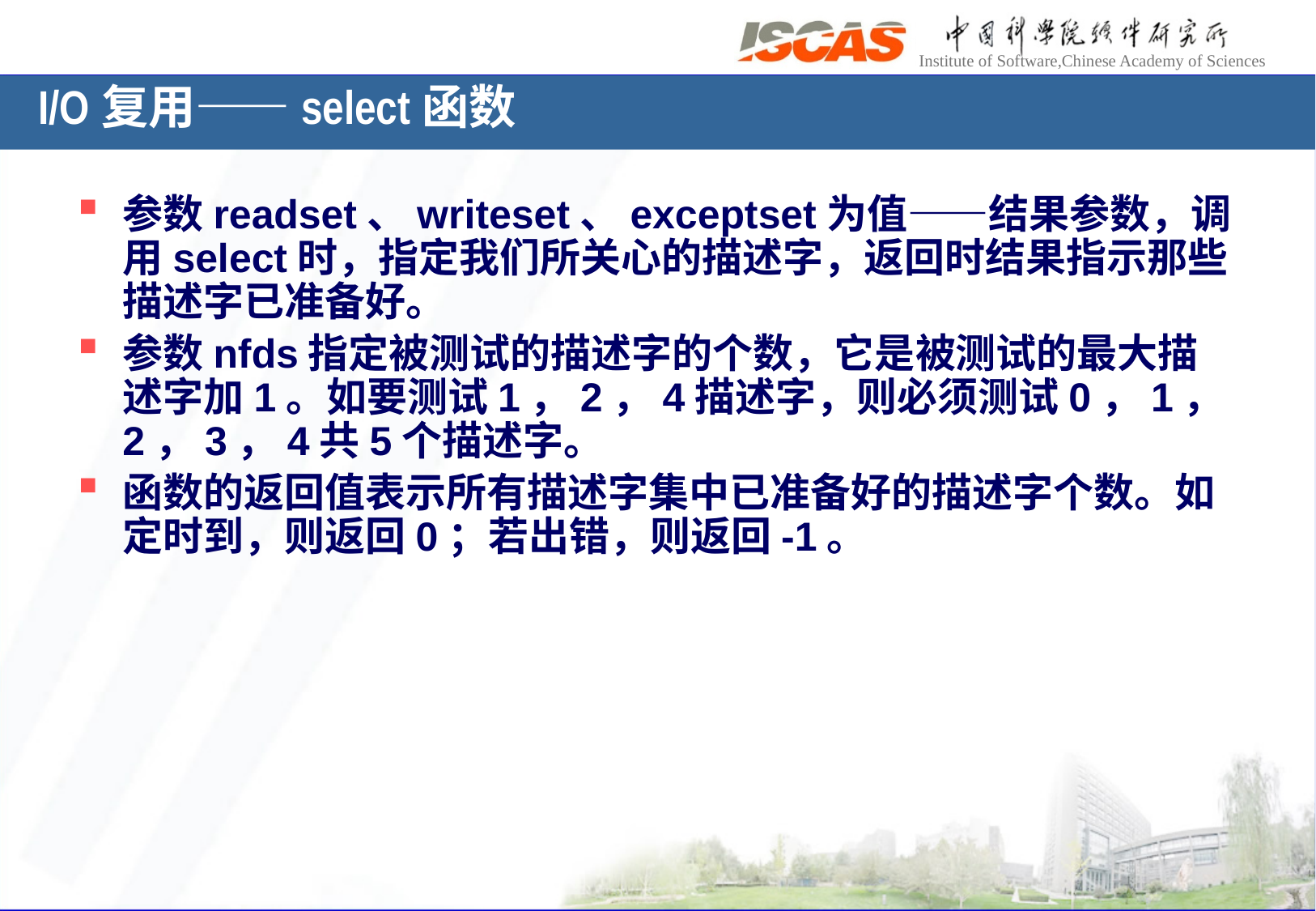

# I/O复用——select函数
参数readset、writeset、exceptset为值——结果参数，调用select时，指定我们所关心的描述字，返回时结果指示那些描述字已准备好。
参数nfds指定被测试的描述字的个数，它是被测试的最大描述字加1。如要测试1，2，4描述字，则必须测试0，1，2，3，4共5个描述字。
函数的返回值表示所有描述字集中已准备好的描述字个数。如定时到，则返回0；若出错，则返回-1。